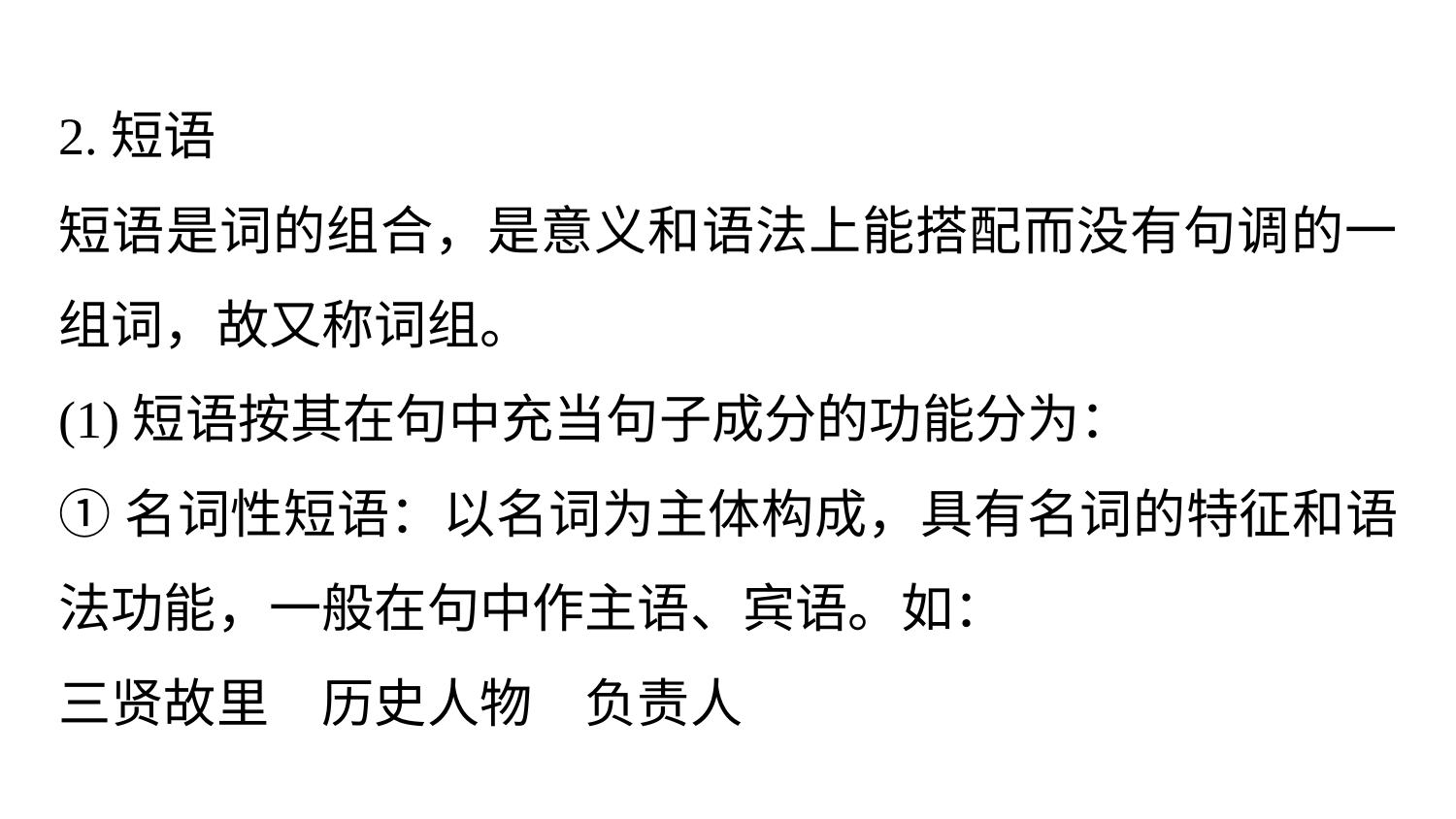

2.短语
短语是词的组合，是意义和语法上能搭配而没有句调的一组词，故又称词组。
(1)短语按其在句中充当句子成分的功能分为：
①名词性短语：以名词为主体构成，具有名词的特征和语法功能，一般在句中作主语、宾语。如：
三贤故里　历史人物　负责人